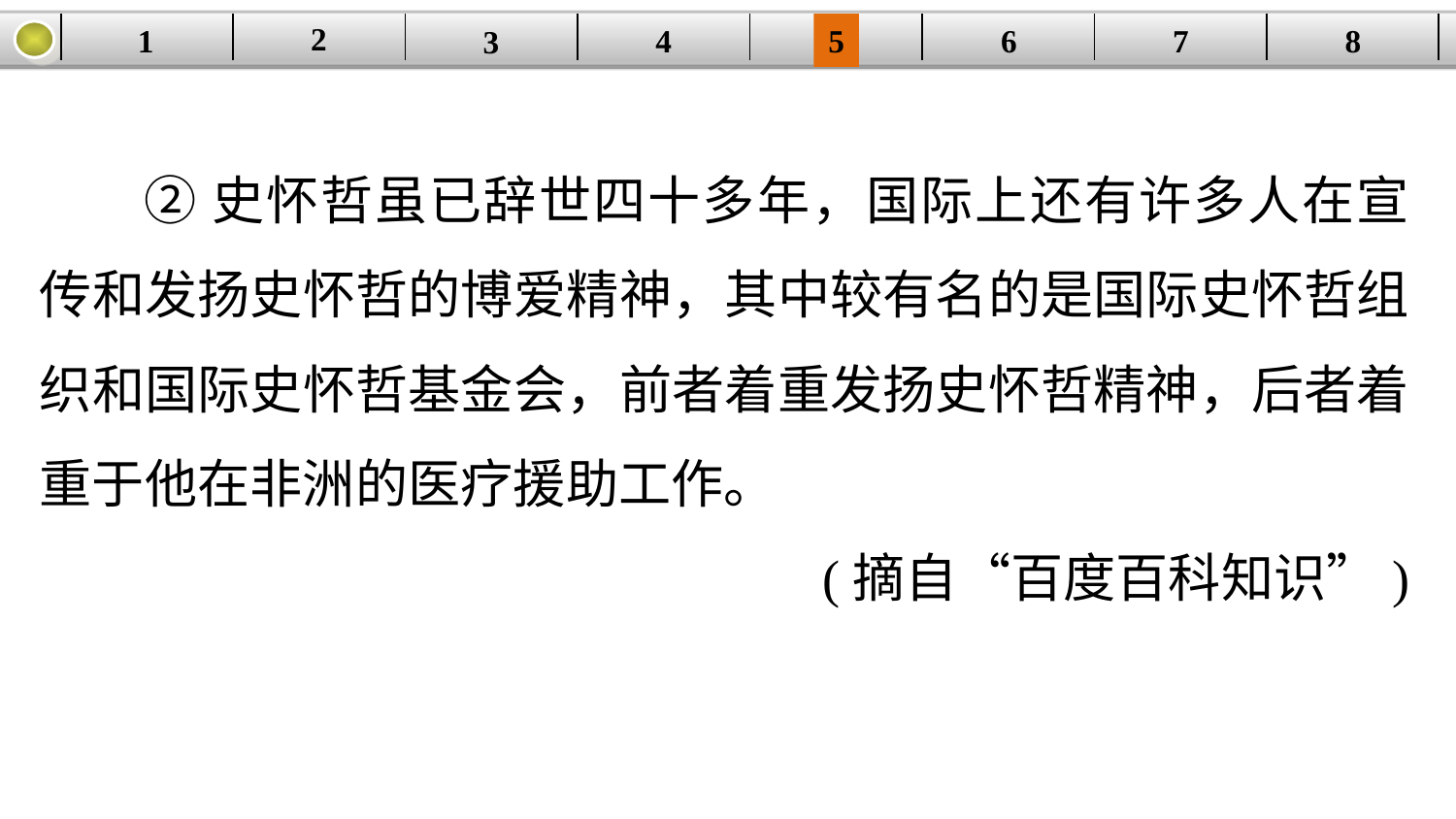

2
1
8
7
6
|  |  |  |  |  |  |  |  |
| --- | --- | --- | --- | --- | --- | --- | --- |
5
4
3

②史怀哲虽已辞世四十多年，国际上还有许多人在宣传和发扬史怀哲的博爱精神，其中较有名的是国际史怀哲组织和国际史怀哲基金会，前者着重发扬史怀哲精神，后者着重于他在非洲的医疗援助工作。
    (摘自“百度百科知识”)